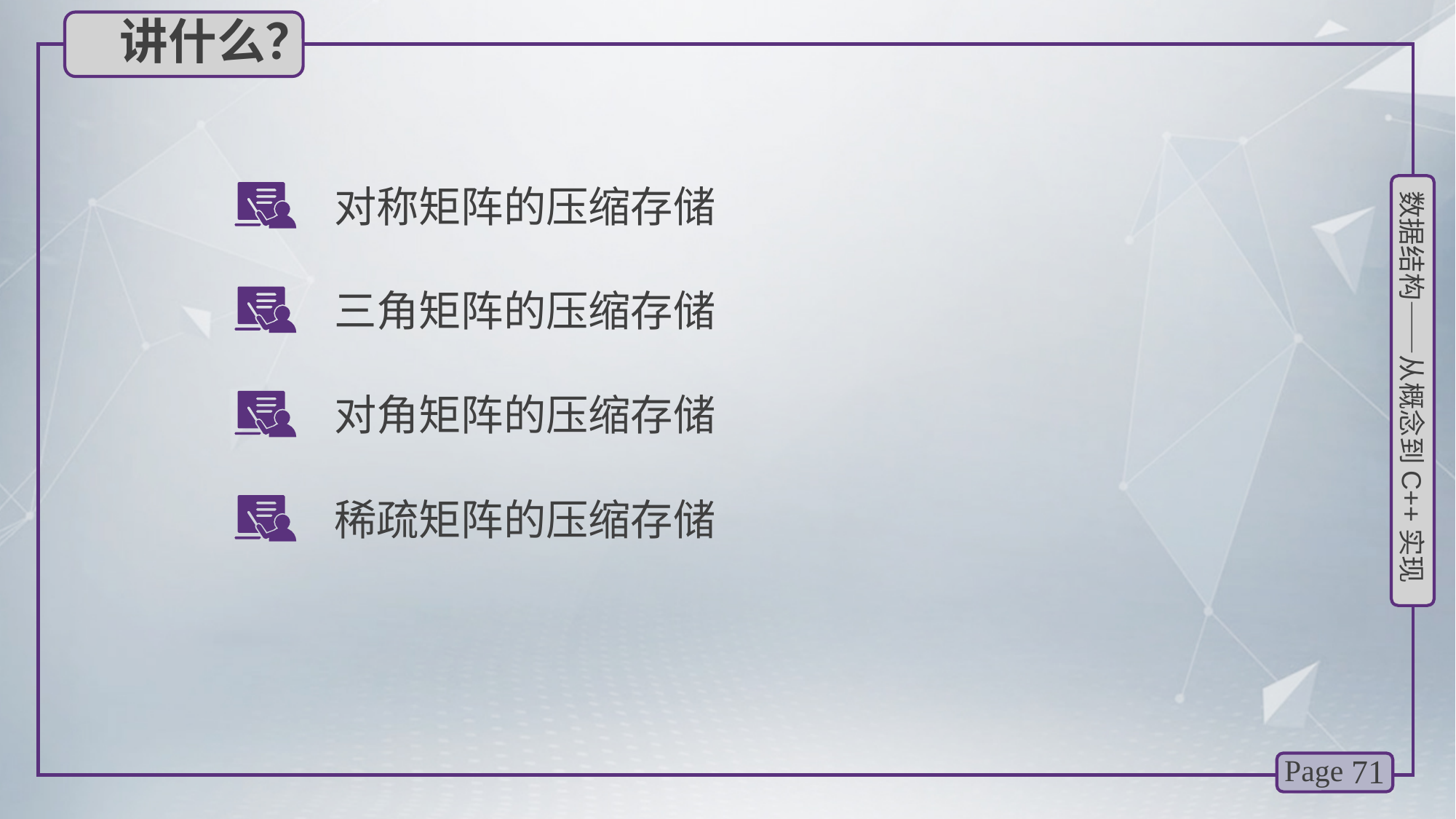

讲什么？

对称矩阵的压缩存储

三角矩阵的压缩存储

对角矩阵的压缩存储

稀疏矩阵的压缩存储